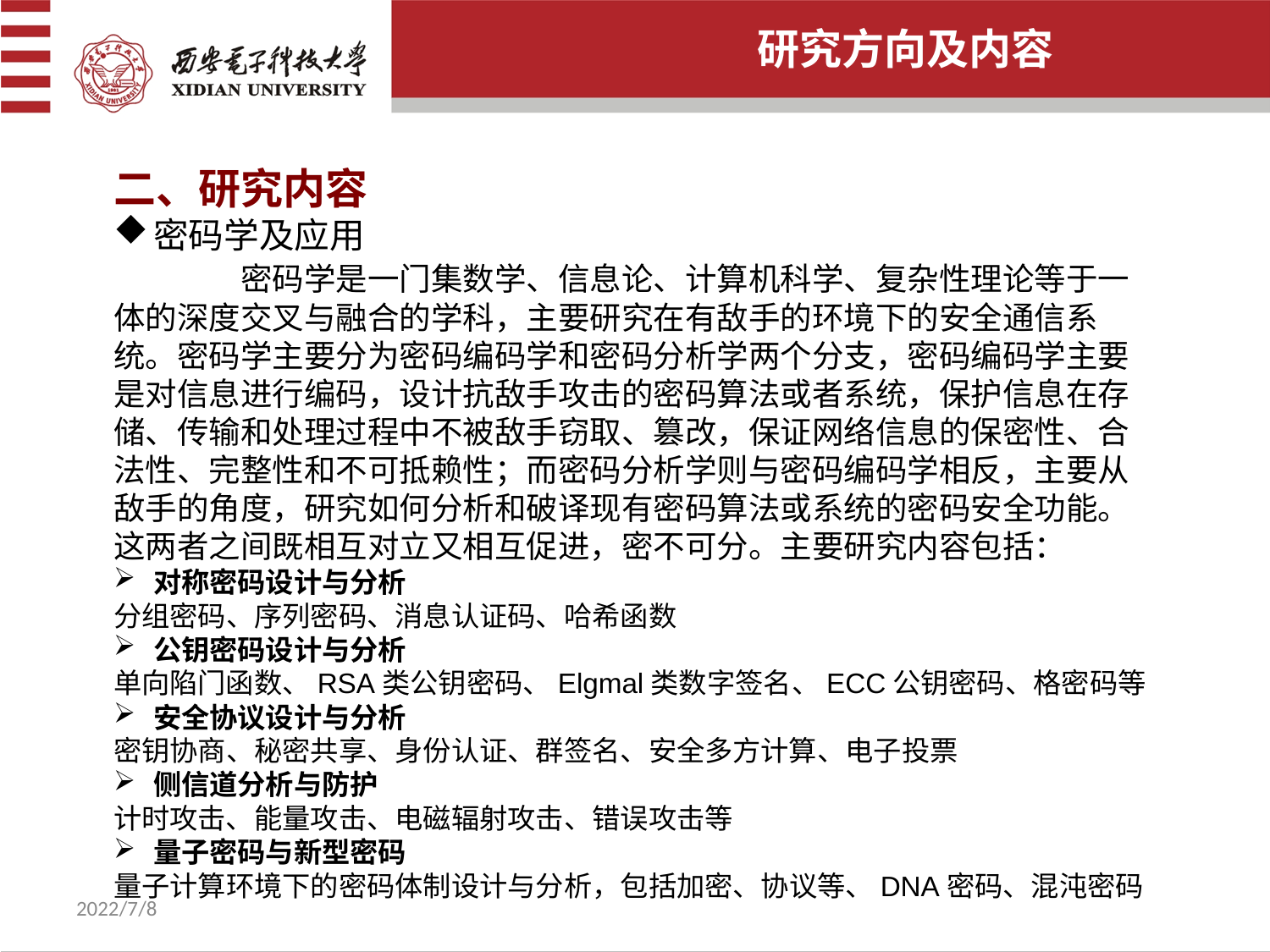

研究方向及内容
二、研究内容
密码学及应用
	密码学是一门集数学、信息论、计算机科学、复杂性理论等于一体的深度交叉与融合的学科，主要研究在有敌手的环境下的安全通信系统。密码学主要分为密码编码学和密码分析学两个分支，密码编码学主要是对信息进行编码，设计抗敌手攻击的密码算法或者系统，保护信息在存储、传输和处理过程中不被敌手窃取、篡改，保证网络信息的保密性、合法性、完整性和不可抵赖性；而密码分析学则与密码编码学相反，主要从敌手的角度，研究如何分析和破译现有密码算法或系统的密码安全功能。这两者之间既相互对立又相互促进，密不可分。主要研究内容包括：
对称密码设计与分析
分组密码、序列密码、消息认证码、哈希函数
公钥密码设计与分析
单向陷门函数、RSA类公钥密码、Elgmal类数字签名、ECC公钥密码、格密码等
安全协议设计与分析
密钥协商、秘密共享、身份认证、群签名、安全多方计算、电子投票
侧信道分析与防护
计时攻击、能量攻击、电磁辐射攻击、错误攻击等
量子密码与新型密码
量子计算环境下的密码体制设计与分析，包括加密、协议等、DNA密码、混沌密码
2022/7/8